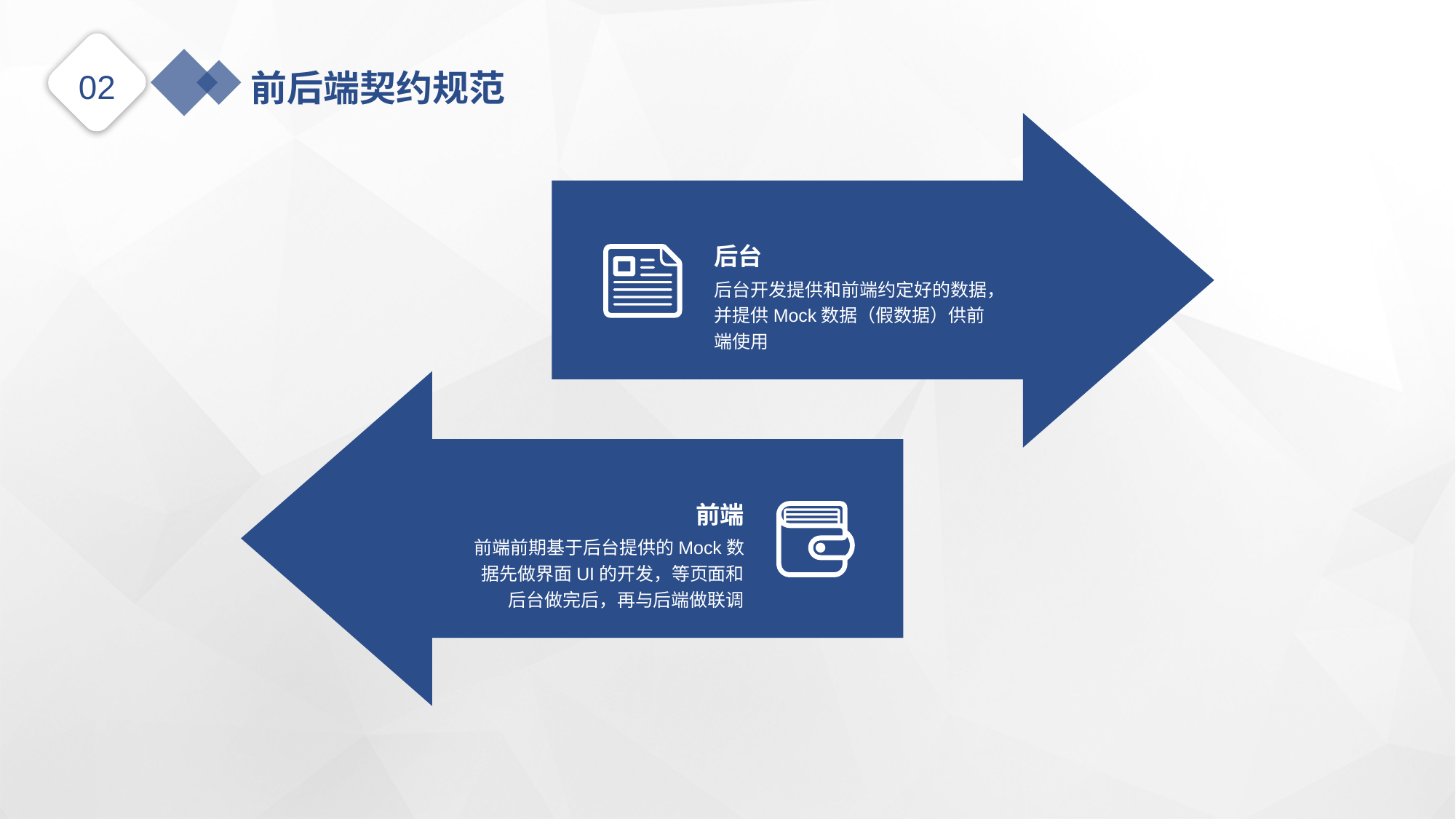

02

前后端契约规范

后台
后台开发提供和前端约定好的数据，并提供Mock数据（假数据）供前端使用

前端
前端前期基于后台提供的Mock数据先做界面UI的开发，等页面和后台做完后，再与后端做联调